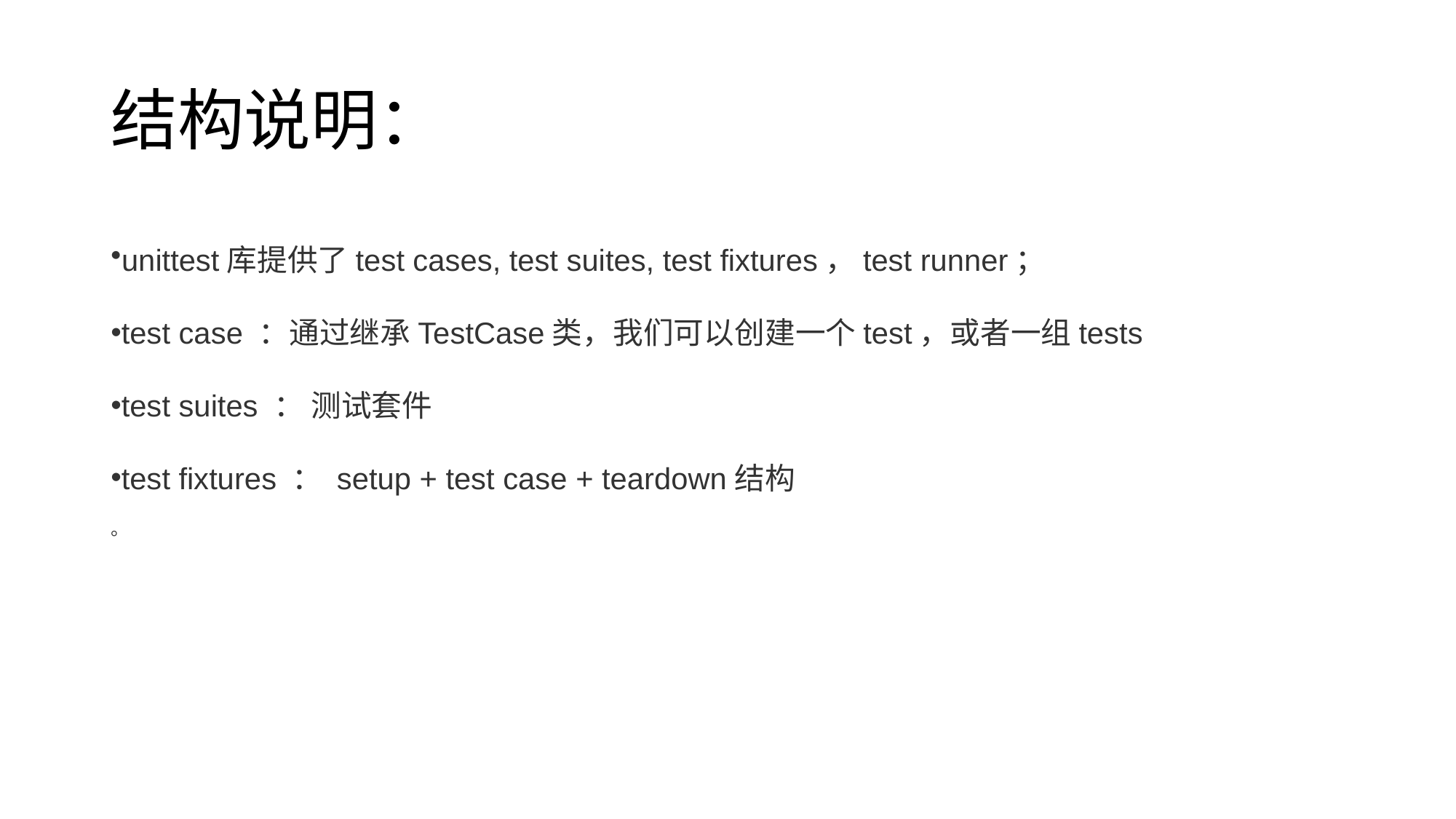

# 结构说明：

unittest库提供了test cases, test suites, test fixtures，test runner；

test case ：通过继承TestCase类，我们可以创建一个test，或者一组tests

test suites ： 测试套件

test fixtures ： setup + test case + teardown结构
。